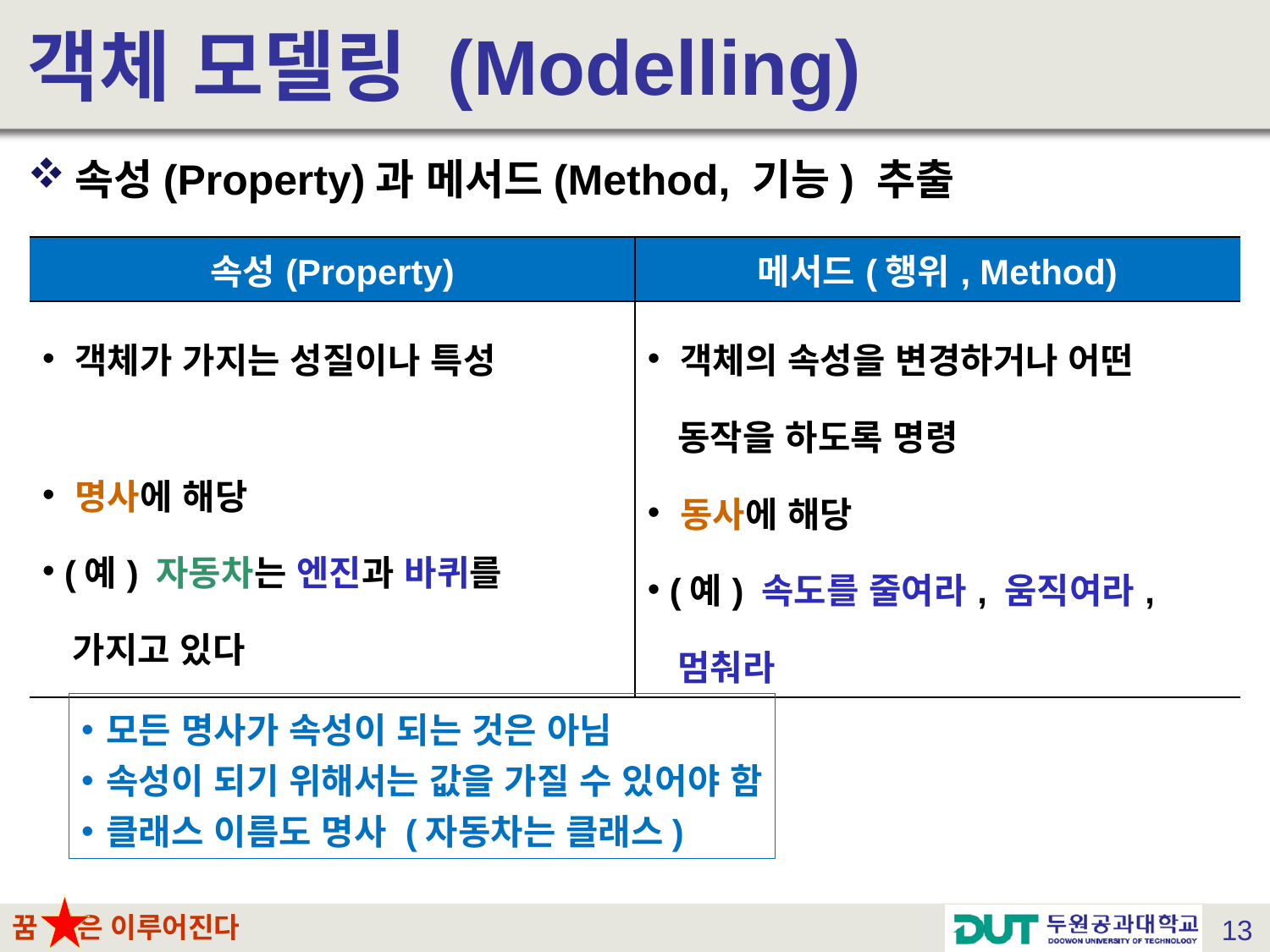

# 객체 모델링 (Modelling)
속성(Property)과 메서드(Method, 기능) 추출

| 속성(Property) | 메서드(행위, Method) |
| --- | --- |
| 객체가 가지는 성질이나 특성 명사에 해당 (예) 자동차는 엔진과 바퀴를 가지고 있다 | 객체의 속성을 변경하거나 어떤 동작을 하도록 명령 동사에 해당 (예) 속도를 줄여라, 움직여라, 멈춰라 |
모든 명사가 속성이 되는 것은 아님
속성이 되기 위해서는 값을 가질 수 있어야 함
클래스 이름도 명사 (자동차는 클래스)